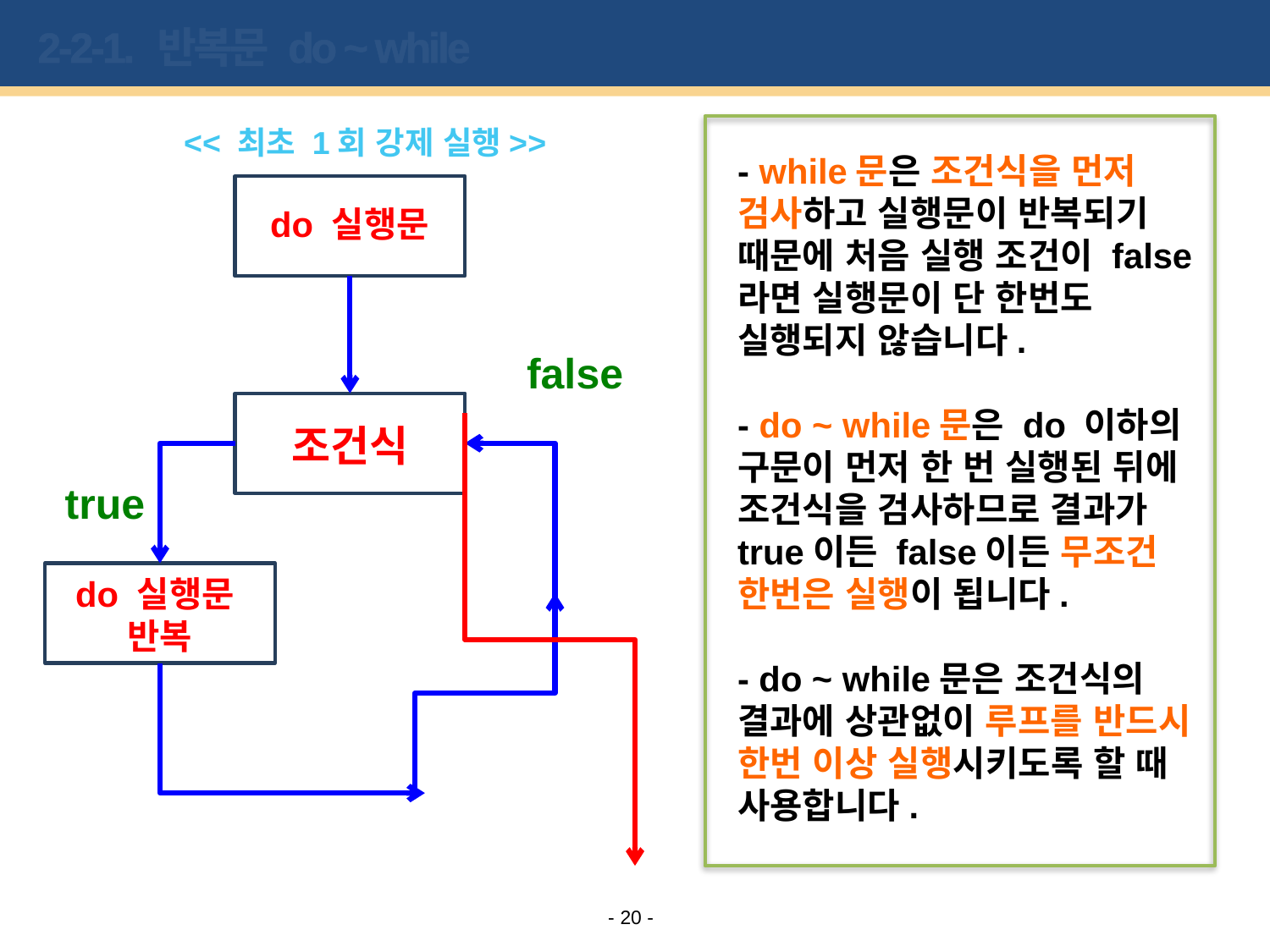

# 2-2-1. 반복문 do ~ while
<< 최초 1회 강제 실행>>

- while문은 조건식을 먼저 검사하고 실행문이 반복되기 때문에 처음 실행 조건이 false라면 실행문이 단 한번도 실행되지 않습니다.

- do ~ while문은 do 이하의 구문이 먼저 한 번 실행된 뒤에 조건식을 검사하므로 결과가 true이든 false이든 무조건 한번은 실행이 됩니다.

- do ~ while문은 조건식의 결과에 상관없이 루프를 반드시 한번 이상 실행시키도록 할 때 사용합니다.

do 실행문
false

조건식
true

do 실행문
반복